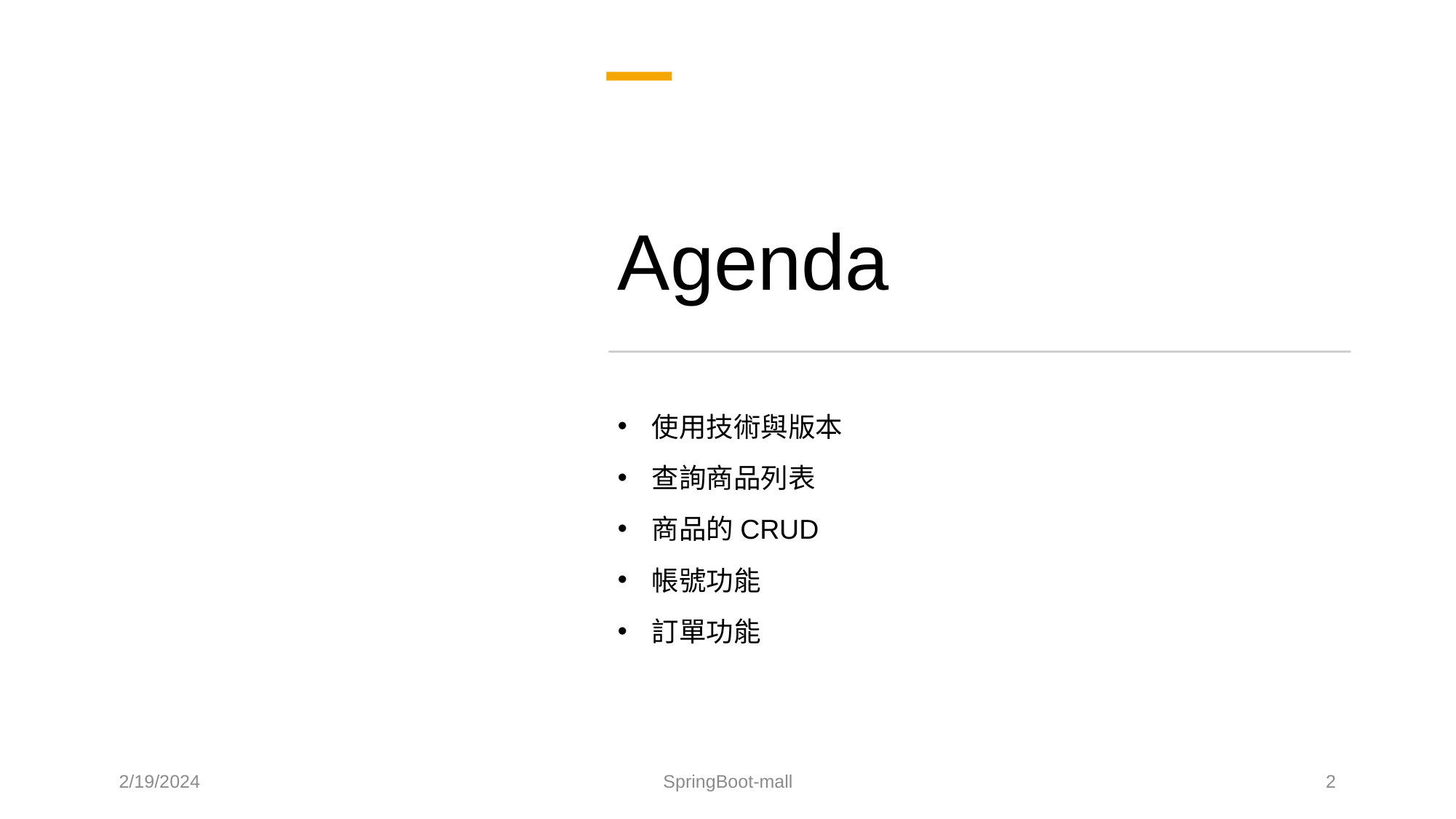

# Agenda
使用技術與版本
查詢商品列表
商品的CRUD
帳號功能
訂單功能

2/19/2024
SpringBoot-mall
2